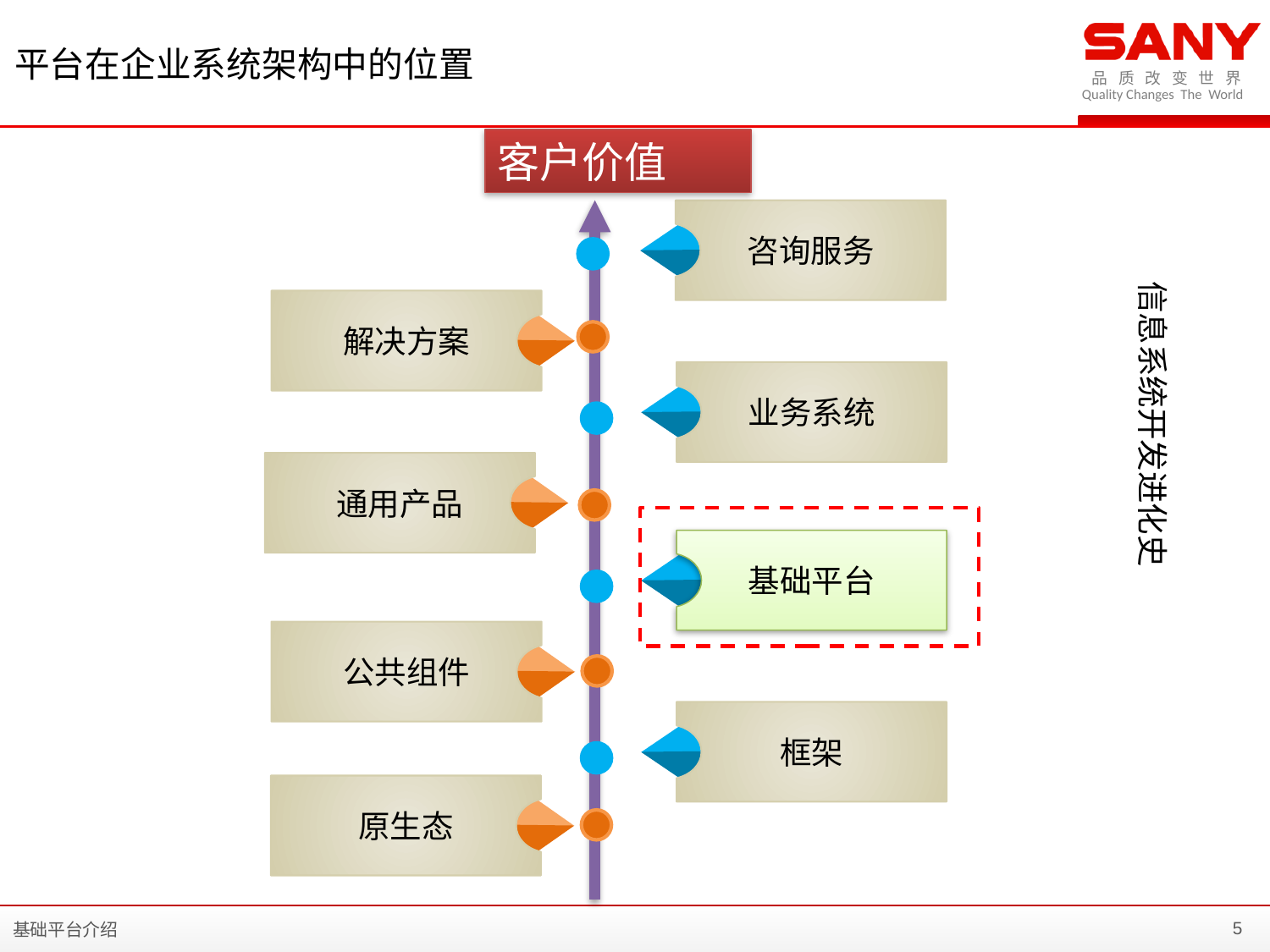

平台在企业系统架构中的位置
客户价值
咨询服务

信息系统开发进化史
解决方案

业务系统

通用产品

基础平台

公共组件

框架

原生态

5
基础平台介绍